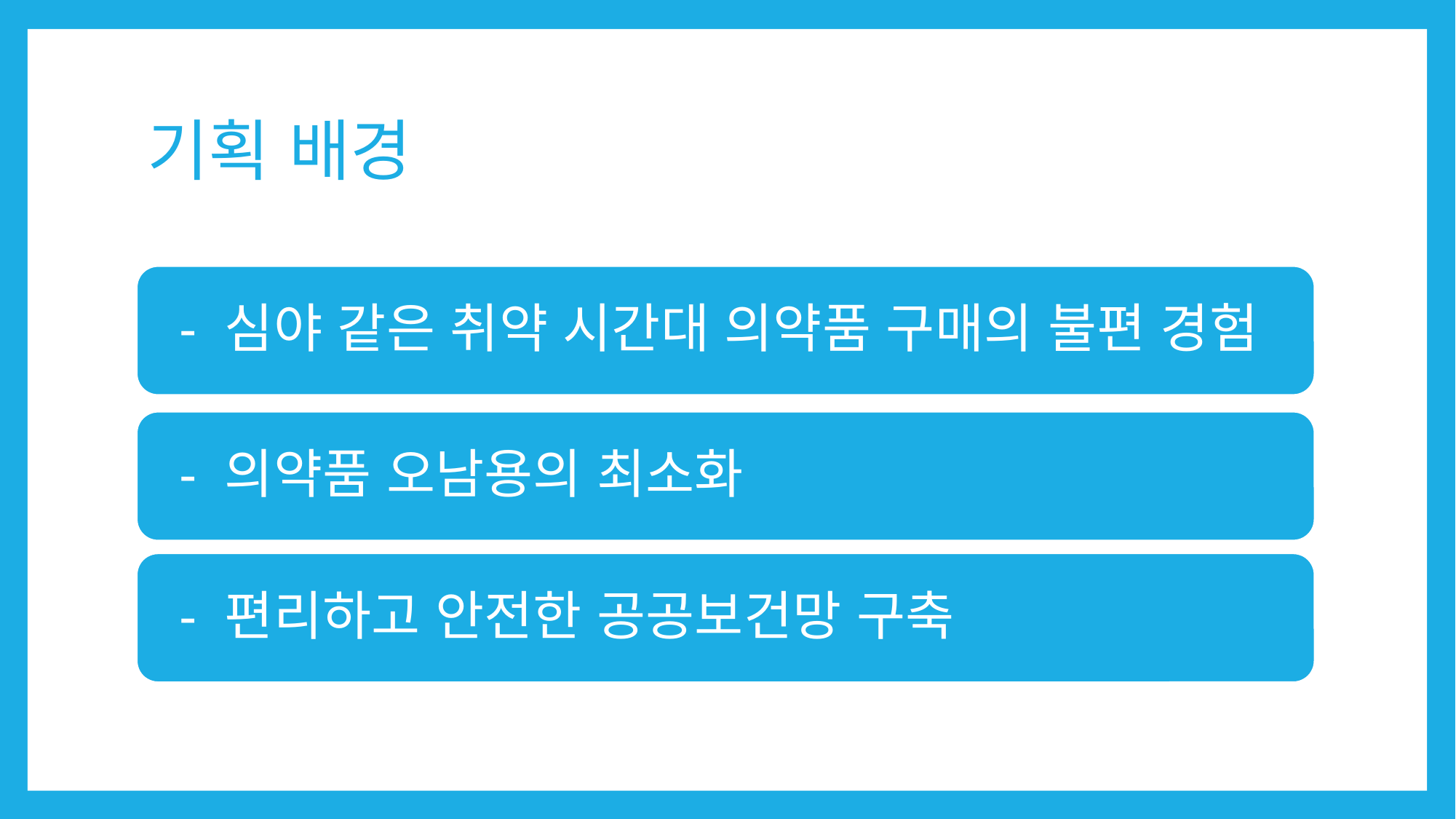

# 기획 배경
 - 심야 같은 취약 시간대 의약품 구매의 불편 경험
 - 의약품 오남용의 최소화
 - 편리하고 안전한 공공보건망 구축